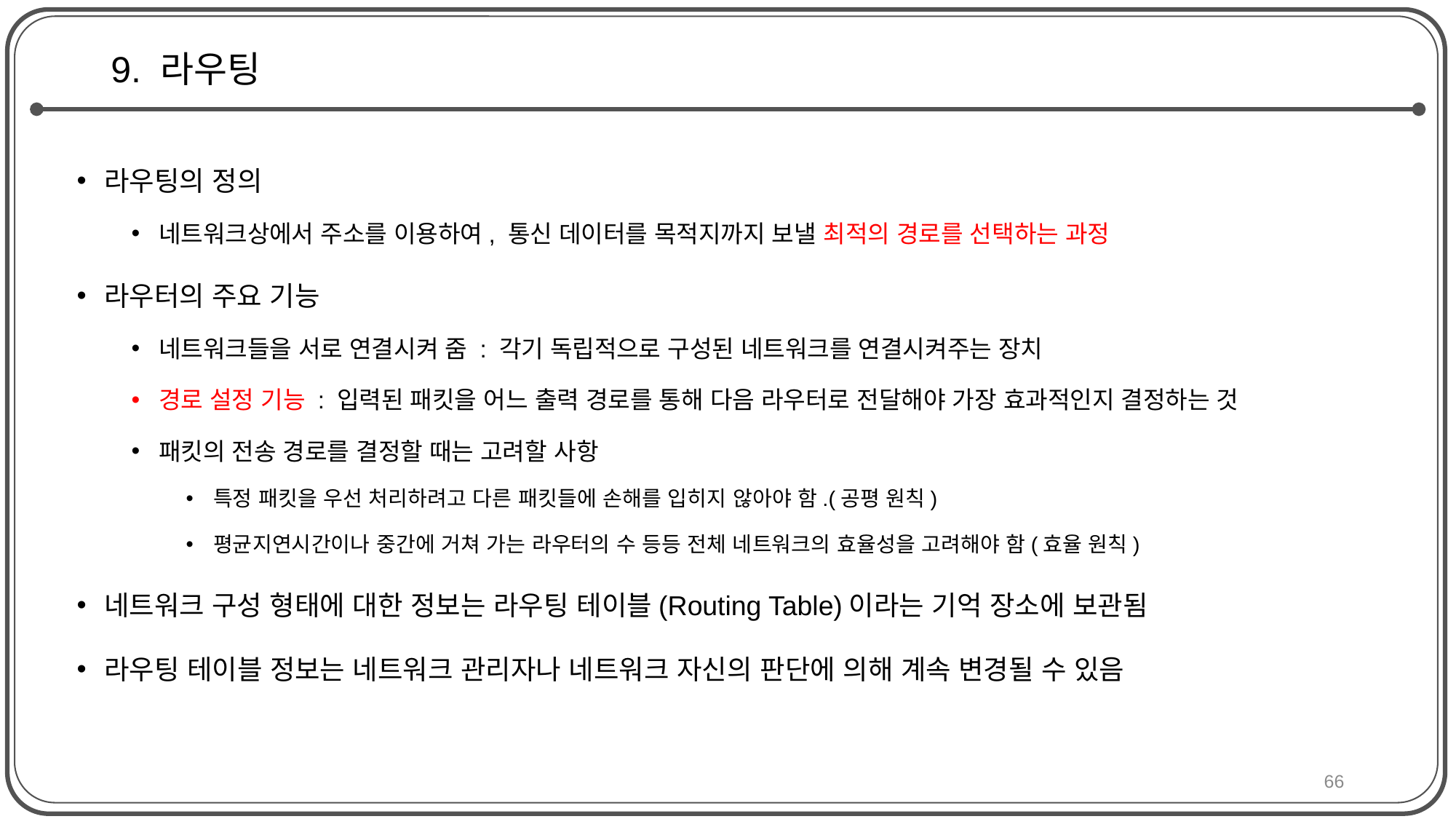

# 9. 라우팅
라우팅의 정의
네트워크상에서 주소를 이용하여, 통신 데이터를 목적지까지 보낼 최적의 경로를 선택하는 과정
라우터의 주요 기능
네트워크들을 서로 연결시켜 줌 : 각기 독립적으로 구성된 네트워크를 연결시켜주는 장치
경로 설정 기능 : 입력된 패킷을 어느 출력 경로를 통해 다음 라우터로 전달해야 가장 효과적인지 결정하는 것
패킷의 전송 경로를 결정할 때는 고려할 사항
특정 패킷을 우선 처리하려고 다른 패킷들에 손해를 입히지 않아야 함.(공평 원칙)
평균지연시간이나 중간에 거쳐 가는 라우터의 수 등등 전체 네트워크의 효율성을 고려해야 함(효율 원칙)
네트워크 구성 형태에 대한 정보는 라우팅 테이블(Routing Table)이라는 기억 장소에 보관됨
라우팅 테이블 정보는 네트워크 관리자나 네트워크 자신의 판단에 의해 계속 변경될 수 있음

66